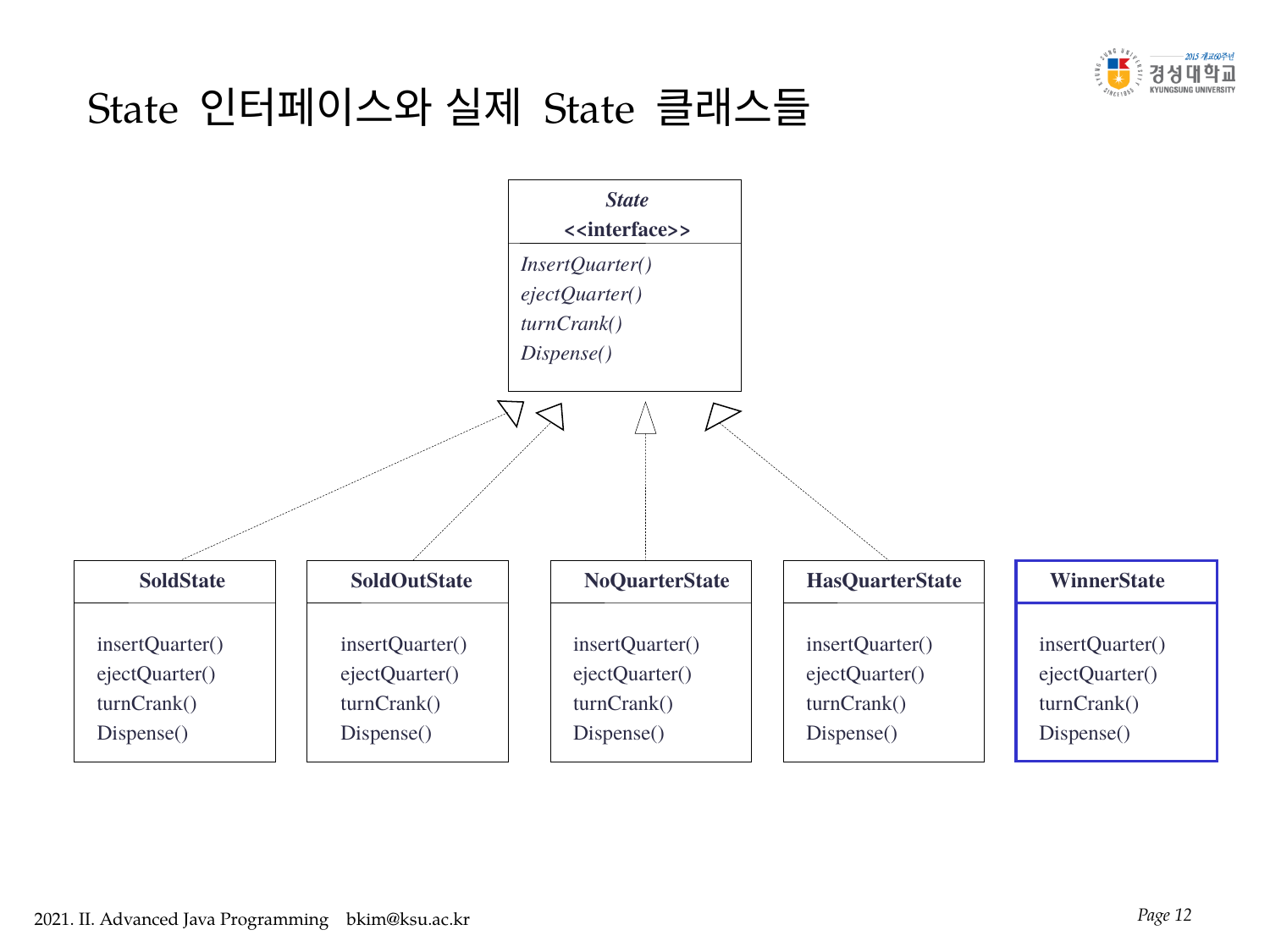

# State 인터페이스와 실제 State 클래스들

State
<<interface>>

InsertQuarter()
ejectQuarter()
turnCrank()
Dispense()

SoldState

SoldOutState

NoQuarterState

HasQuarterState

WinnerState

insertQuarter()
ejectQuarter()
turnCrank()
Dispense()
insertQuarter()
ejectQuarter()
turnCrank()
Dispense()
insertQuarter()
ejectQuarter()
turnCrank()
Dispense()
insertQuarter()
ejectQuarter()
turnCrank()
Dispense()
insertQuarter()
ejectQuarter()
turnCrank()
Dispense()
Page 12